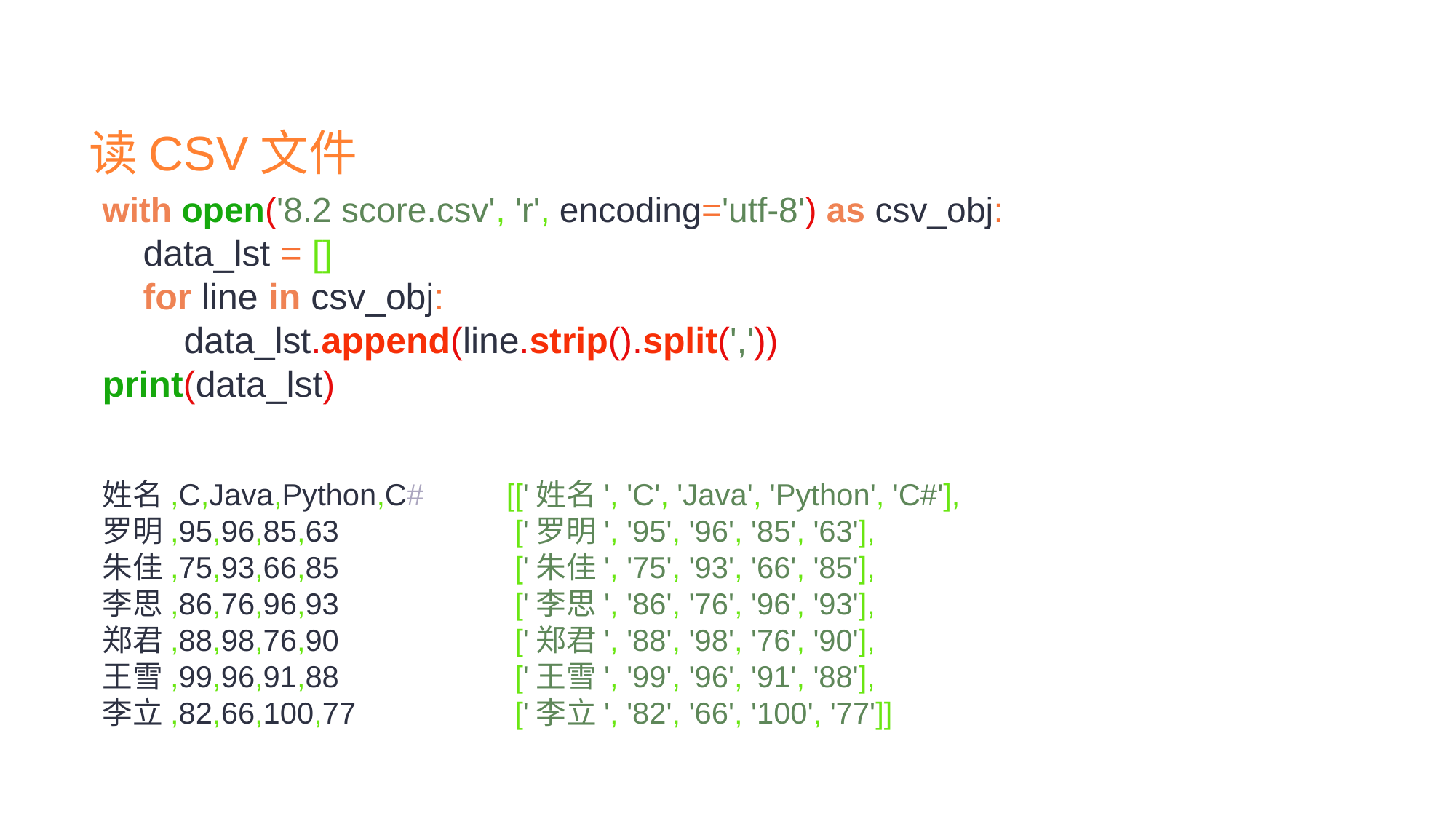

读CSV文件
with open('8.2 score.csv', 'r', encoding='utf-8') as csv_obj:
    data_lst = []
    for line in csv_obj:
        data_lst.append(line.strip().split(','))
print(data_lst)
姓名,C,Java,Python,C#
罗明,95,96,85,63
朱佳,75,93,66,85
李思,86,76,96,93
郑君,88,98,76,90
王雪,99,96,91,88
李立,82,66,100,77
[['姓名', 'C', 'Java', 'Python', 'C#'],
 ['罗明', '95', '96', '85', '63'],
 ['朱佳', '75', '93', '66', '85'],
 ['李思', '86', '76', '96', '93'],
 ['郑君', '88', '98', '76', '90'],
 ['王雪', '99', '96', '91', '88'],
 ['李立', '82', '66', '100', '77']]